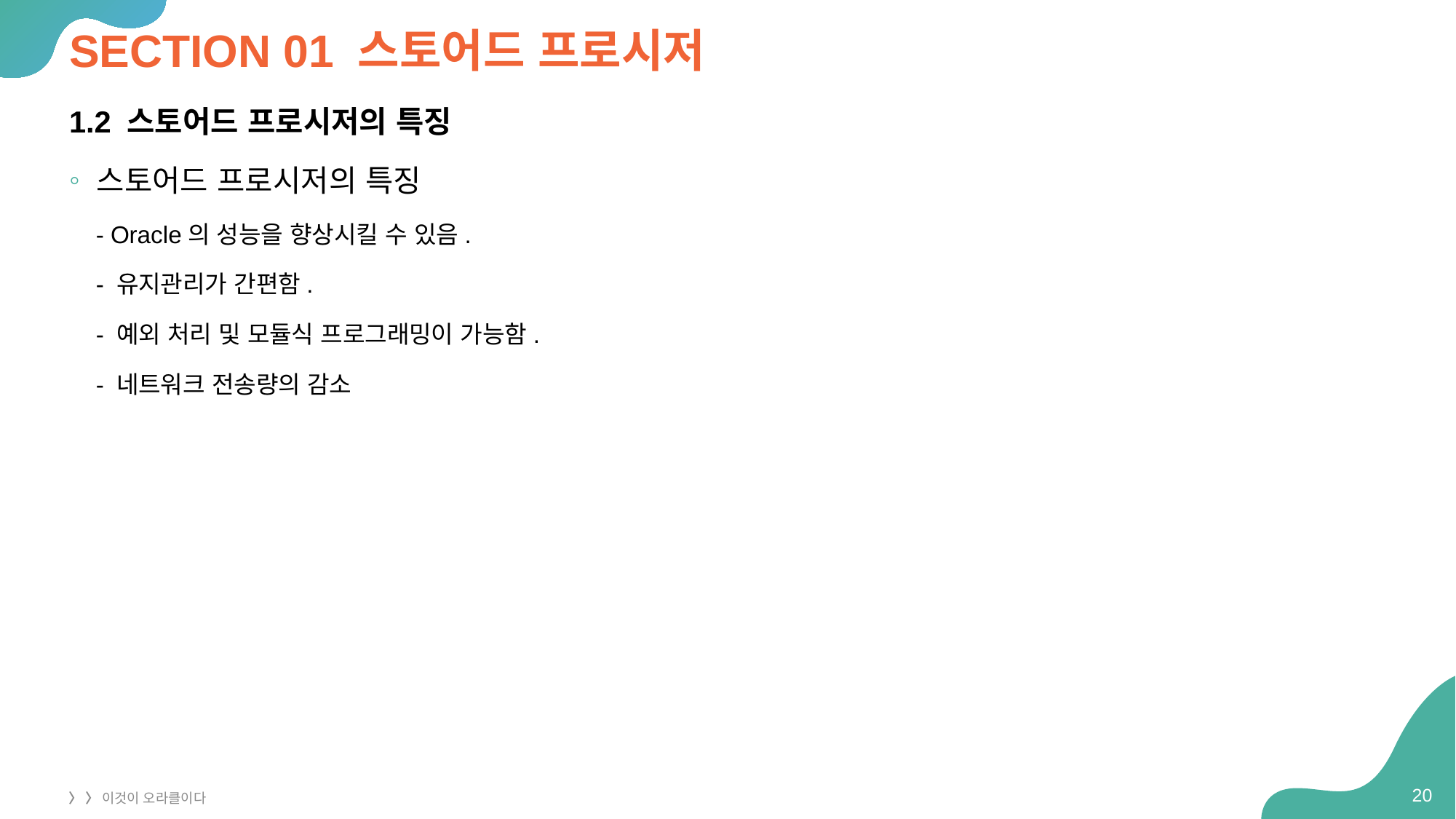

# SECTION 01 스토어드 프로시저
1.2 스토어드 프로시저의 특징
스토어드 프로시저의 특징
    - Oracle의 성능을 향상시킬 수 있음.
    - 유지관리가 간편함.
    - 예외 처리 및 모듈식 프로그래밍이 가능함.
    - 네트워크 전송량의 감소
20
〉 〉 이것이 오라클이다